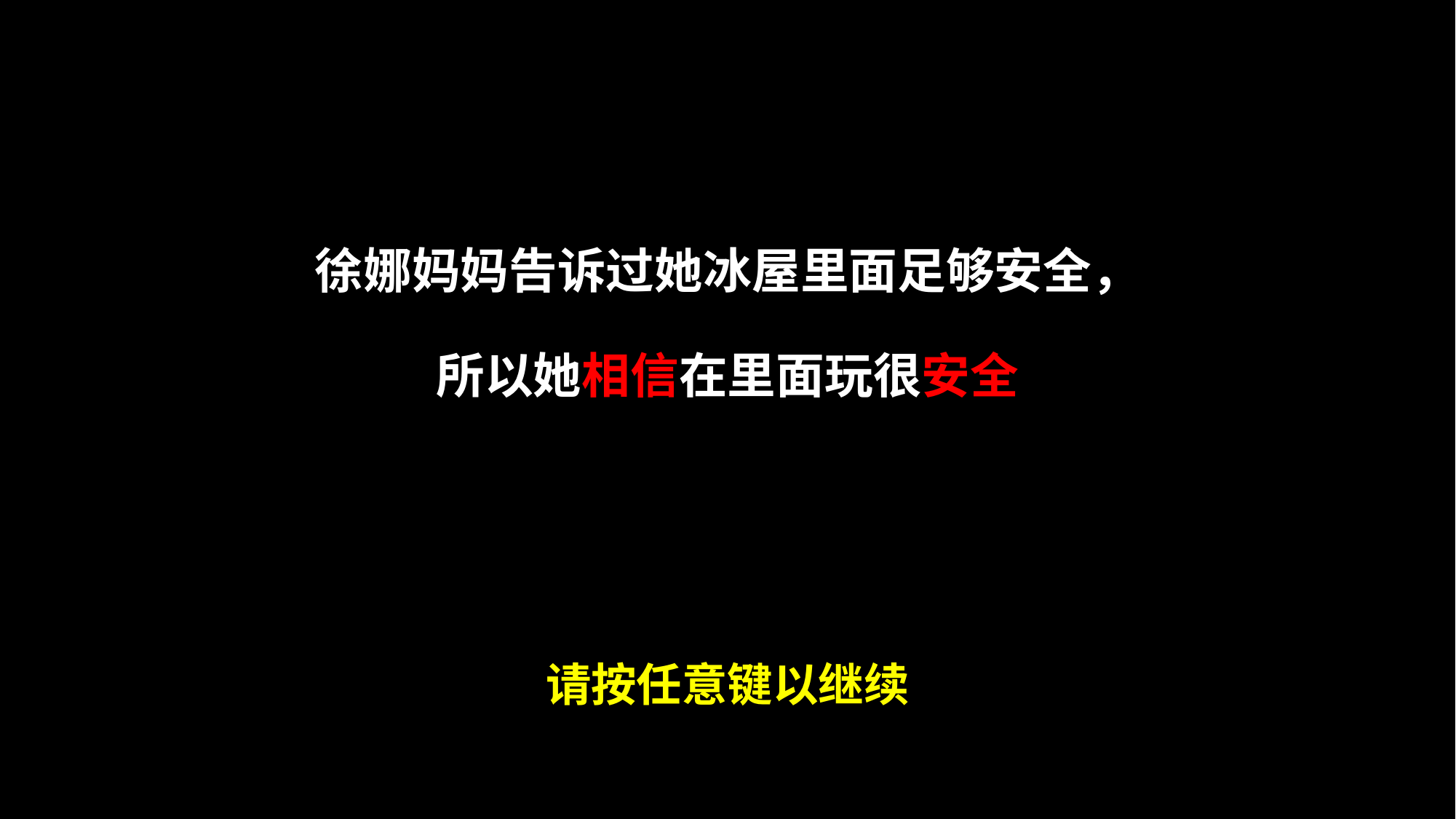

# 徐娜妈妈告诉过她冰屋里面足够安全， 所以她相信在里面玩很安全
请按任意键以继续